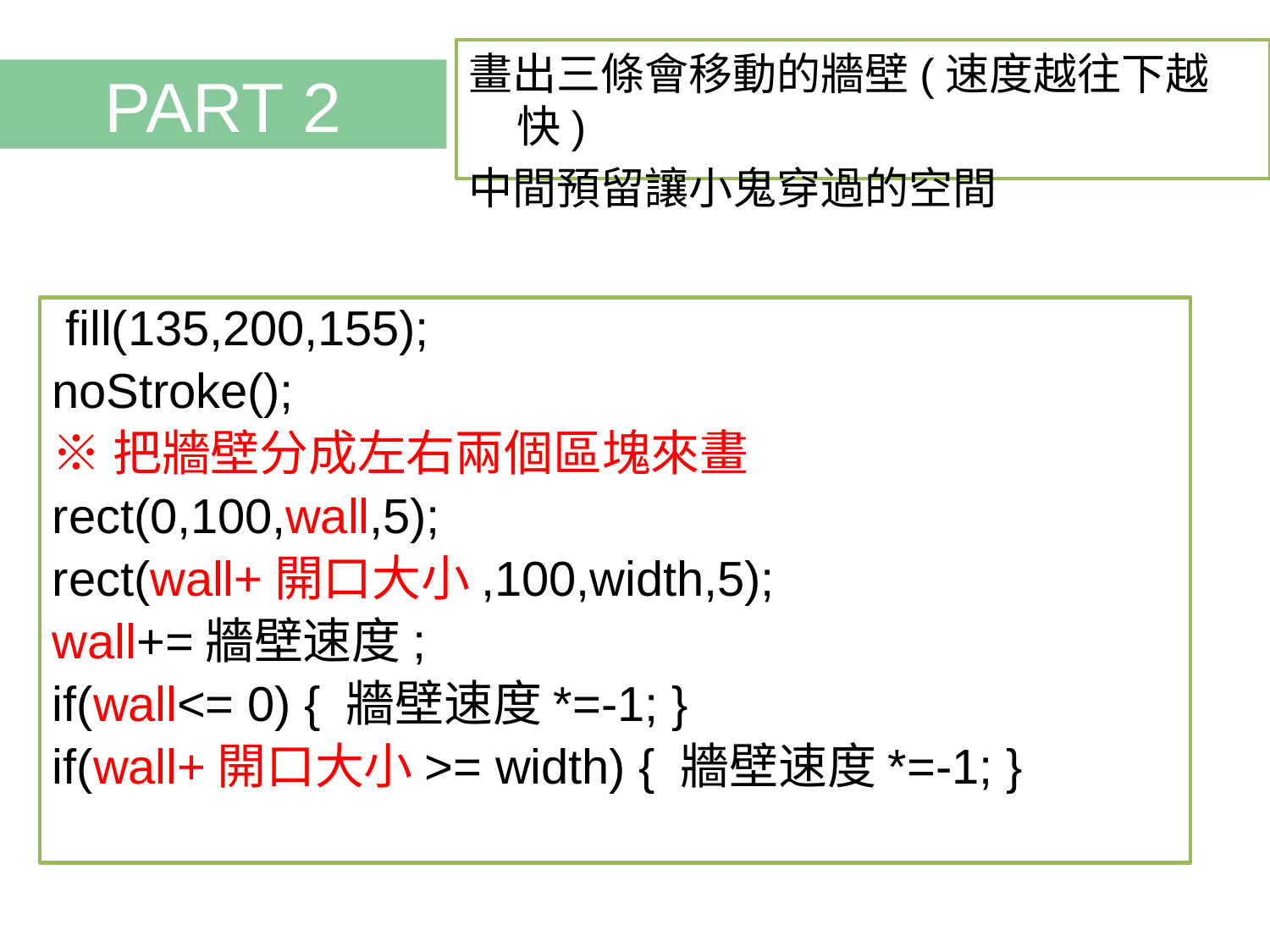

畫出三條會移動的牆壁(速度越往下越快)
中間預留讓小鬼穿過的空間
# PART 2
 fill(135,200,155);
noStroke();
※把牆壁分成左右兩個區塊來畫
rect(0,100,wall,5);
rect(wall+開口大小,100,width,5);
wall+=牆壁速度;
if(wall<= 0) { 牆壁速度*=-1; }
if(wall+開口大小>= width) { 牆壁速度*=-1; }